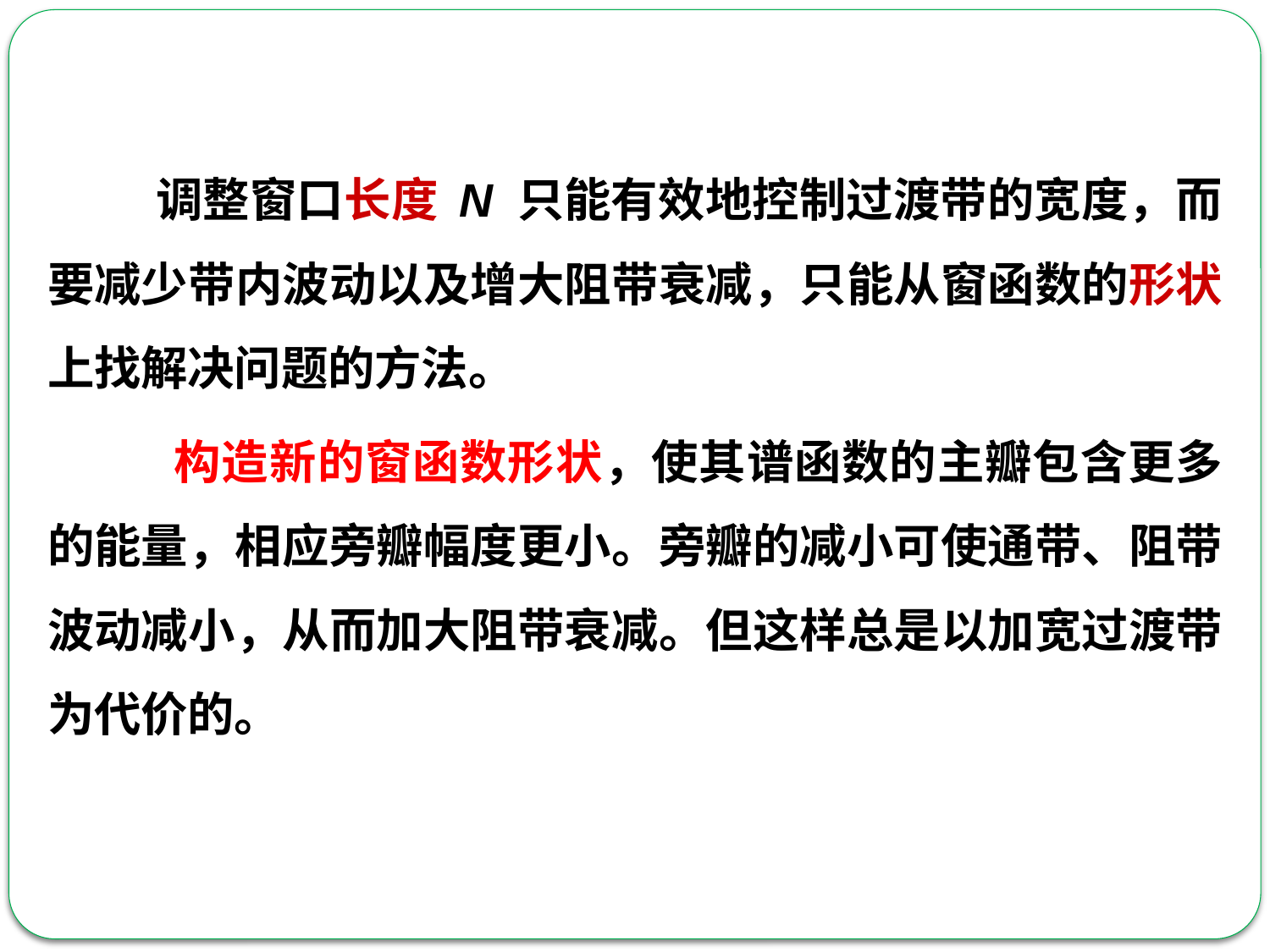

调整窗口长度 N 只能有效地控制过渡带的宽度，而要减少带内波动以及增大阻带衰减，只能从窗函数的形状上找解决问题的方法。
          构造新的窗函数形状，使其谱函数的主瓣包含更多的能量，相应旁瓣幅度更小。旁瓣的减小可使通带、阻带波动减小，从而加大阻带衰减。但这样总是以加宽过渡带为代价的。